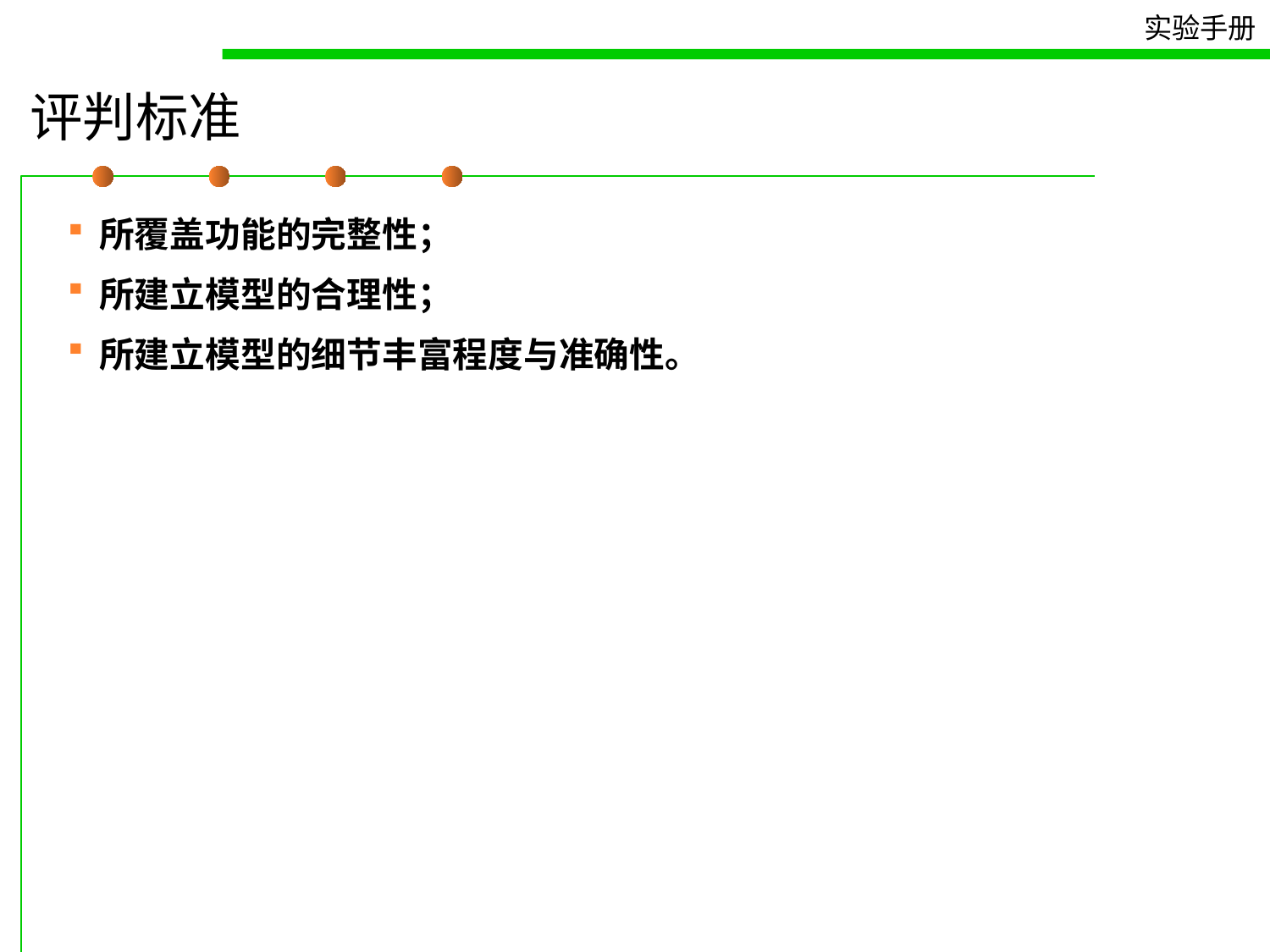

# 评判标准
所覆盖功能的完整性；
所建立模型的合理性；
所建立模型的细节丰富程度与准确性。